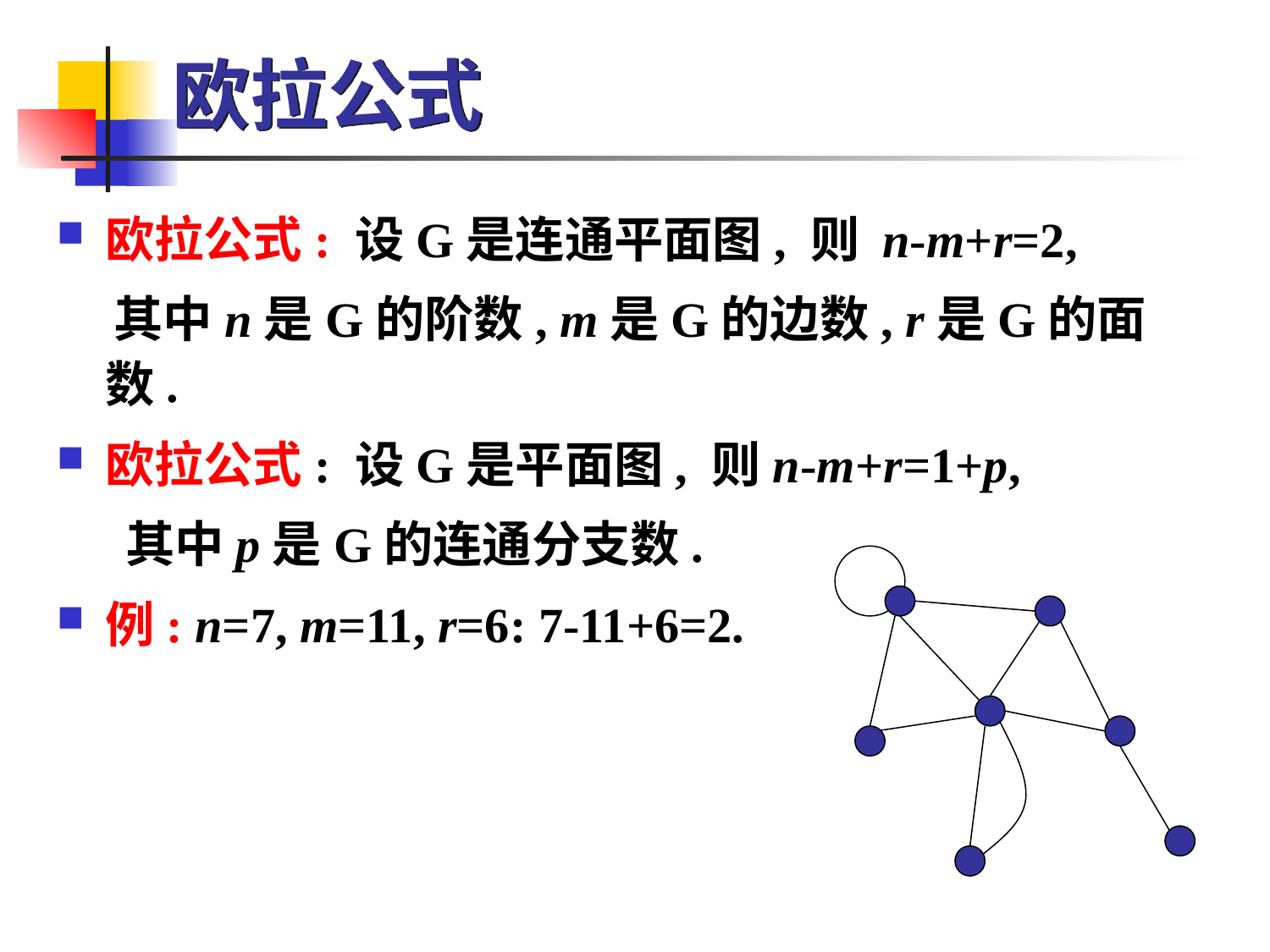

# 欧拉公式
欧拉公式: 设G是连通平面图, 则 n-m+r=2,
    其中n是G的阶数, m是G的边数, r是G的面数.
欧拉公式: 设G是平面图, 则n-m+r=1+p,
     其中p是G的连通分支数.
例: n=7, m=11, r=6: 7-11+6=2.